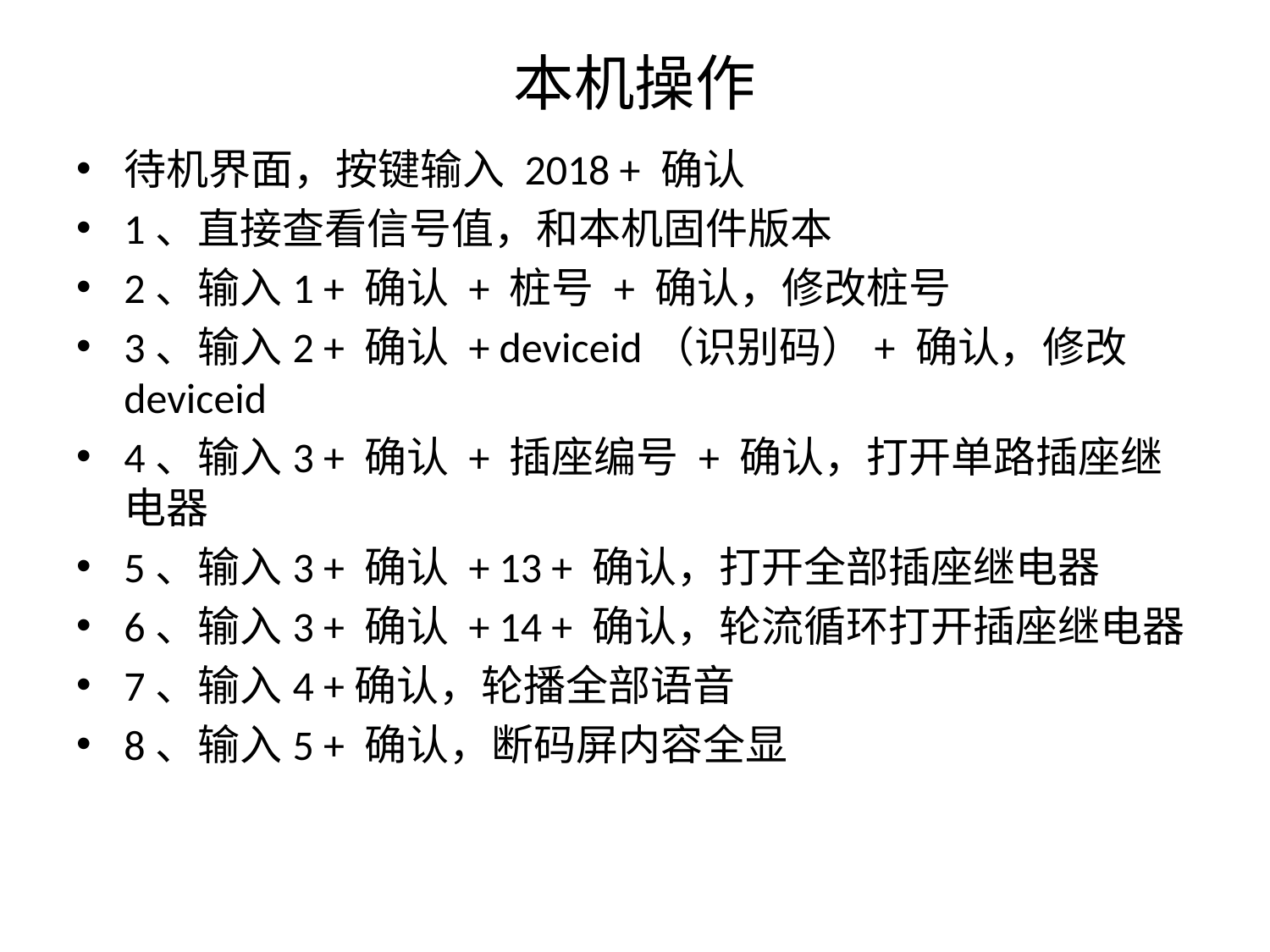

# 本机操作
待机界面，按键输入 2018 + 确认
1、直接查看信号值，和本机固件版本
2、输入1 + 确认 + 桩号 + 确认，修改桩号
3、输入2 + 确认 + deviceid（识别码）+ 确认，修改deviceid
4、输入3 + 确认 + 插座编号 + 确认，打开单路插座继电器
5、输入3 + 确认 + 13 + 确认，打开全部插座继电器
6、输入3 + 确认 + 14 + 确认，轮流循环打开插座继电器
7、输入4 +确认，轮播全部语音
8、输入5 + 确认，断码屏内容全显